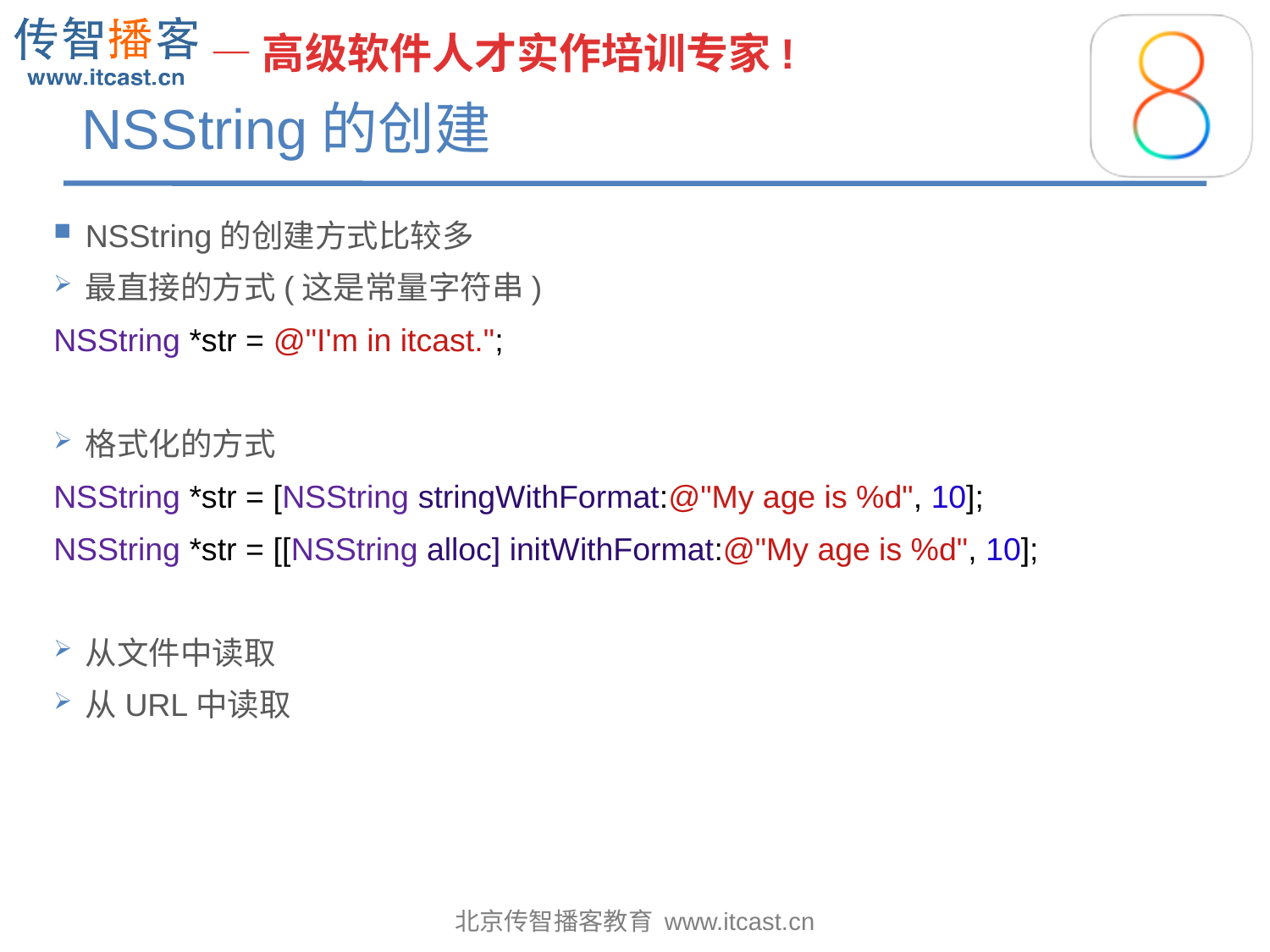

# NSString的创建
NSString的创建方式比较多
最直接的方式(这是常量字符串)
NSString *str = @"I'm in itcast.";

格式化的方式
NSString *str = [NSString stringWithFormat:@"My age is %d", 10];
NSString *str = [[NSString alloc] initWithFormat:@"My age is %d", 10];

从文件中读取
从URL中读取